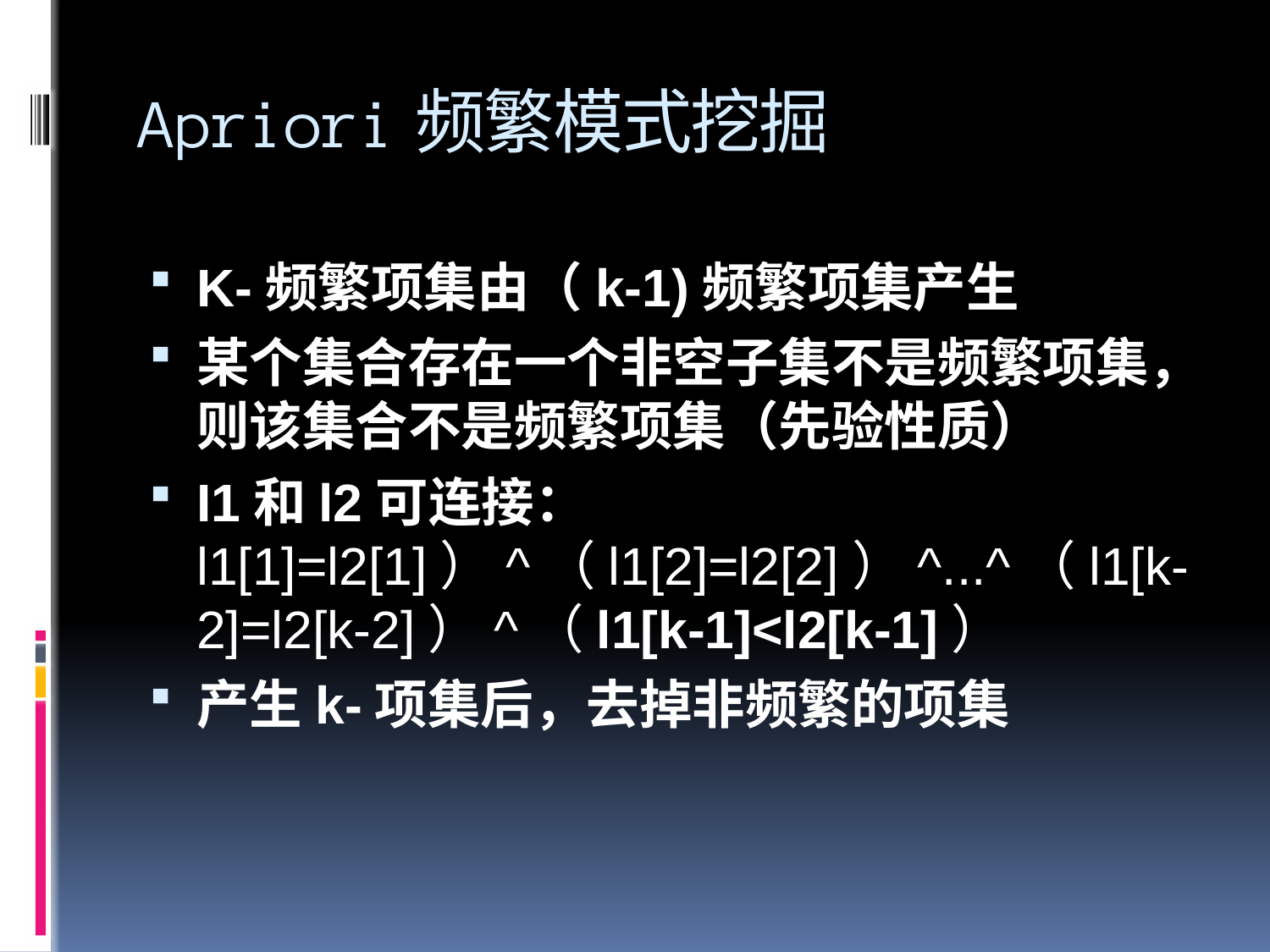

# Apriori频繁模式挖掘
K-频繁项集由（k-1)频繁项集产生
某个集合存在一个非空子集不是频繁项集，则该集合不是频繁项集（先验性质）
I1和l2可连接：l1[1]=l2[1]）^（l1[2]=l2[2]）^...^（l1[k-2]=l2[k-2]）^（l1[k-1]<l2[k-1]）
产生k-项集后，去掉非频繁的项集